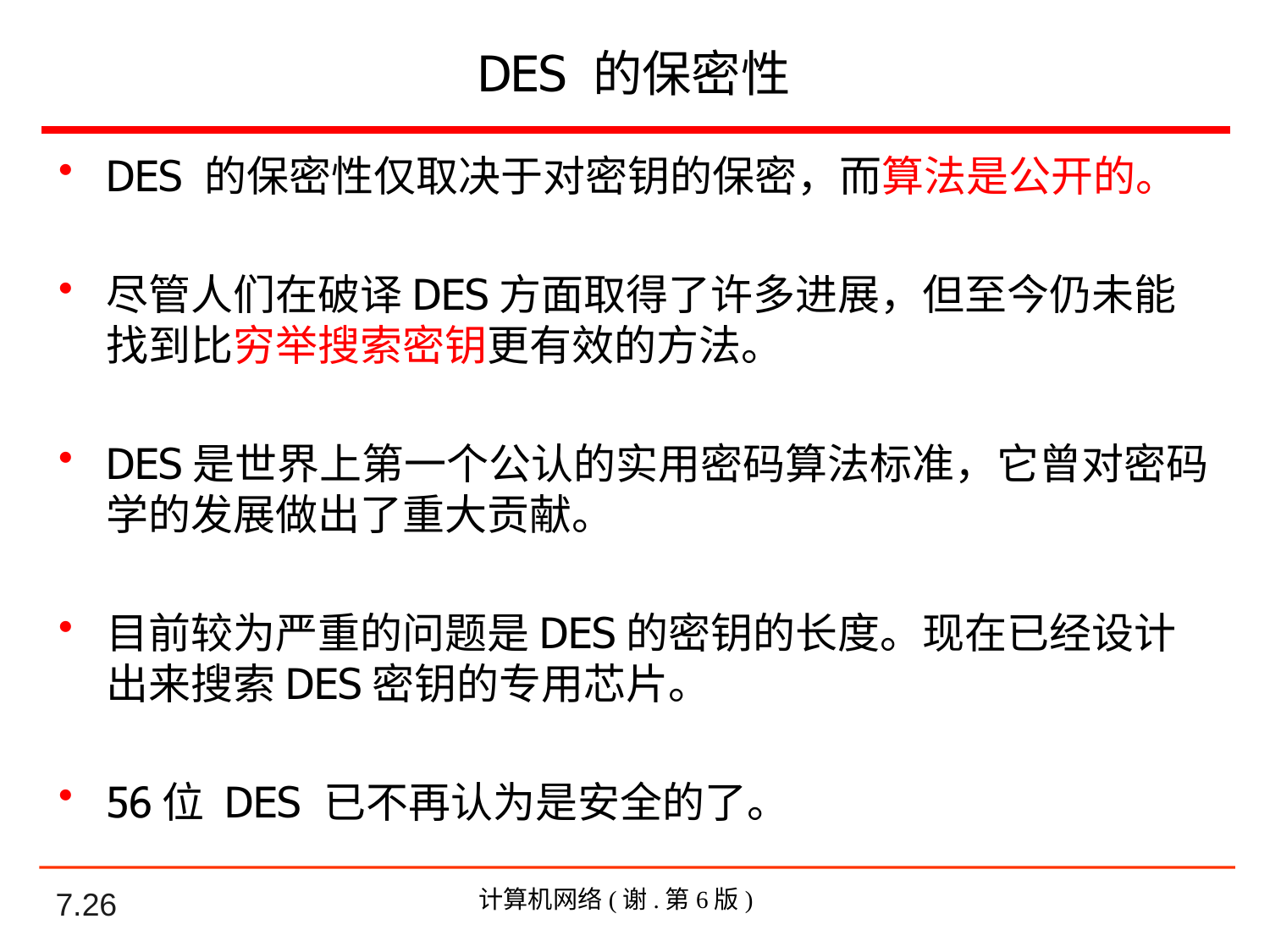

# DES 的保密性
DES 的保密性仅取决于对密钥的保密，而算法是公开的。

尽管人们在破译DES方面取得了许多进展，但至今仍未能找到比穷举搜索密钥更有效的方法。

DES是世界上第一个公认的实用密码算法标准，它曾对密码学的发展做出了重大贡献。

目前较为严重的问题是DES的密钥的长度。现在已经设计出来搜索DES密钥的专用芯片。

56位 DES 已不再认为是安全的了。